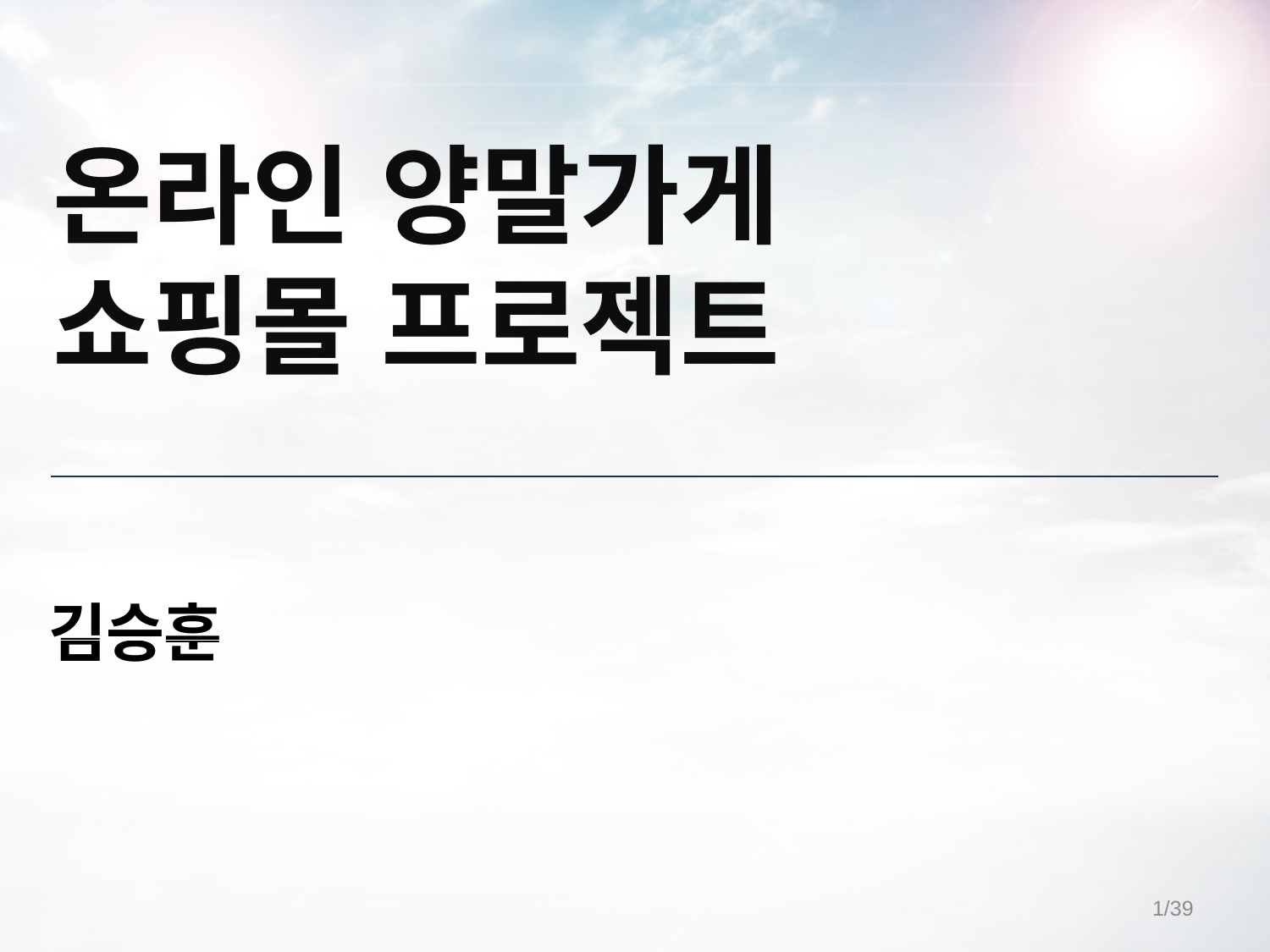

# 온라인 양말가게 쇼핑몰 프로젝트
김승훈
1